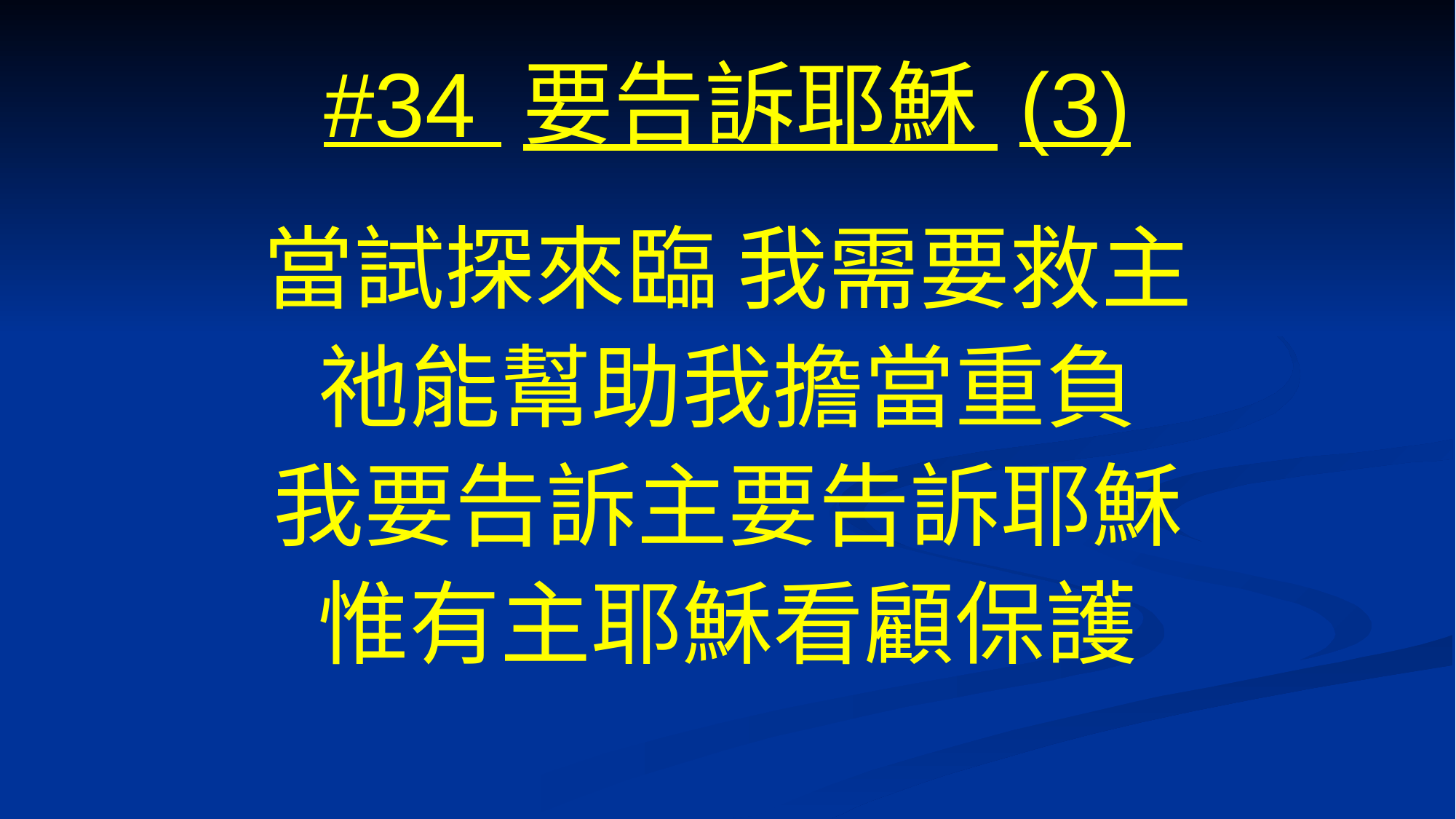

# #34 要告訴耶穌 (3)
當試探來臨 我需要救主
祂能幫助我擔當重負
我要告訴主要告訴耶穌
惟有主耶穌看顧保護